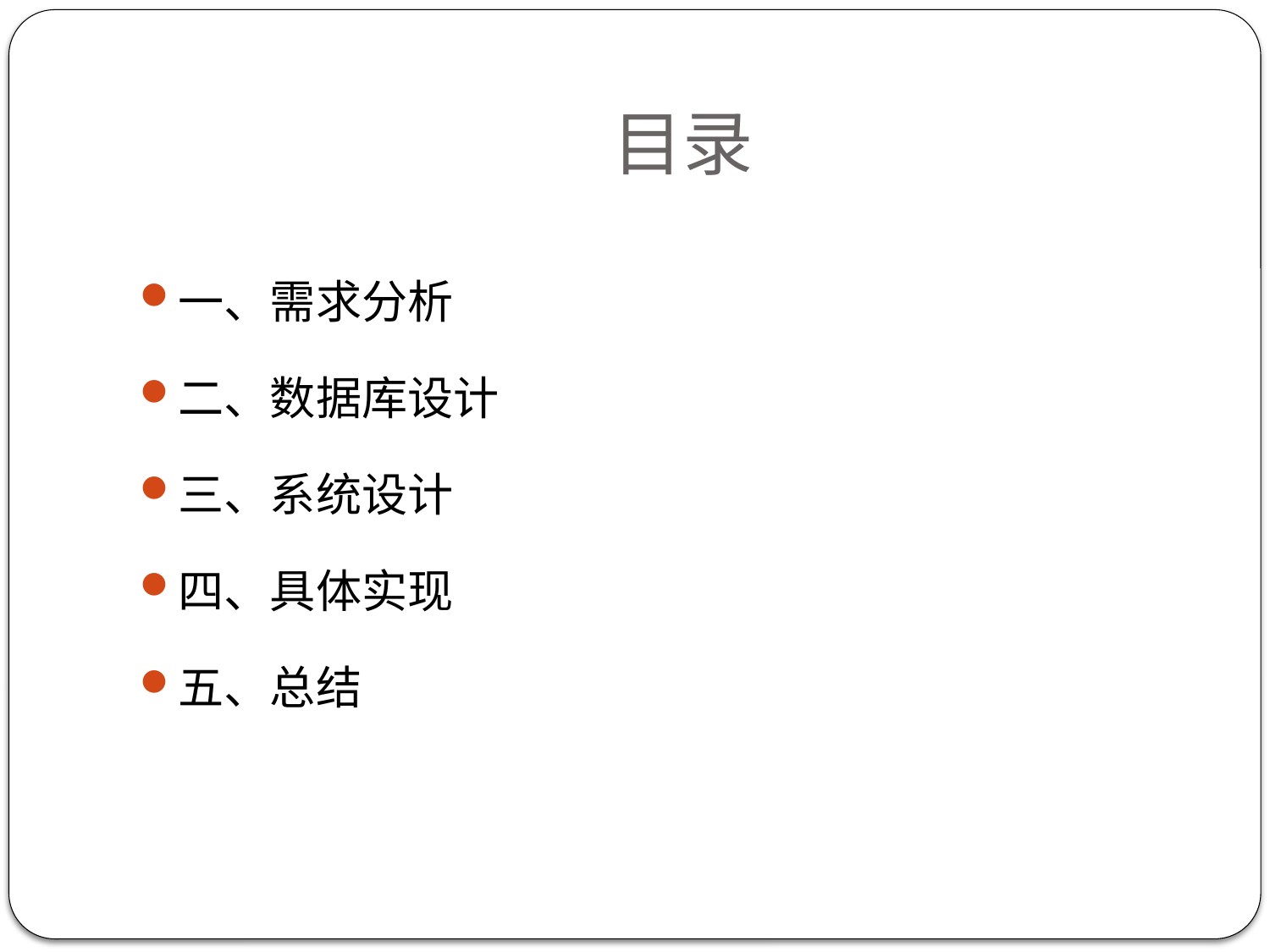

# 目录

一、需求分析

二、数据库设计

三、系统设计

四、具体实现

五、总结